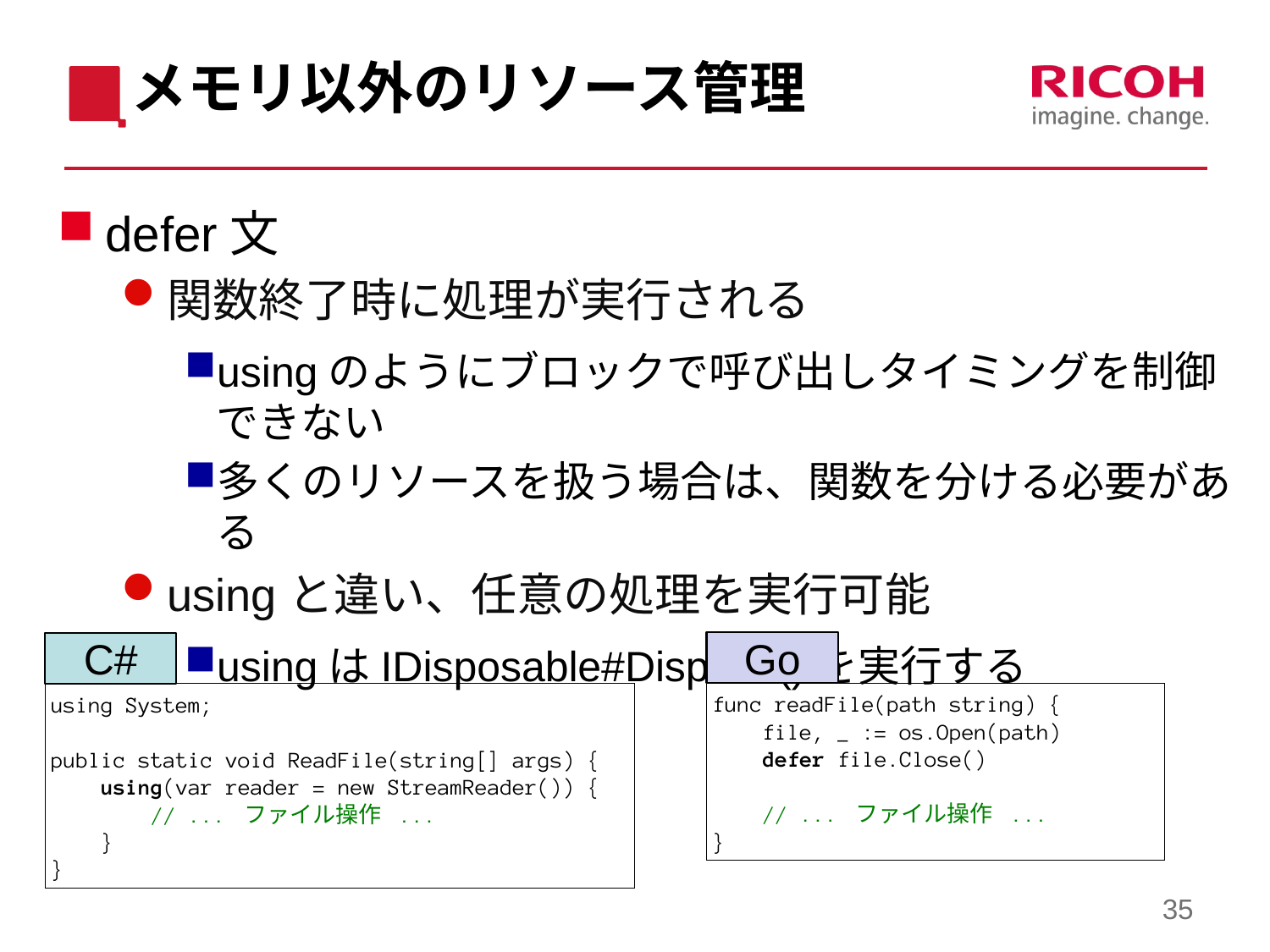

# メモリ以外のリソース管理
defer文
関数終了時に処理が実行される
usingのようにブロックで呼び出しタイミングを制御できない
多くのリソースを扱う場合は、関数を分ける必要がある
usingと違い、任意の処理を実行可能
usingはIDisposable#Dispose()を実行する

Go

C#

func readFile(path string) {
    file, _ := os.Open(path)
    defer file.Close()

    // ... ファイル操作 ...
}
using System;

public static void ReadFile(string[] args) {
    using(var reader = new StreamReader()) {
        // ... ファイル操作 ...
    }
}
35